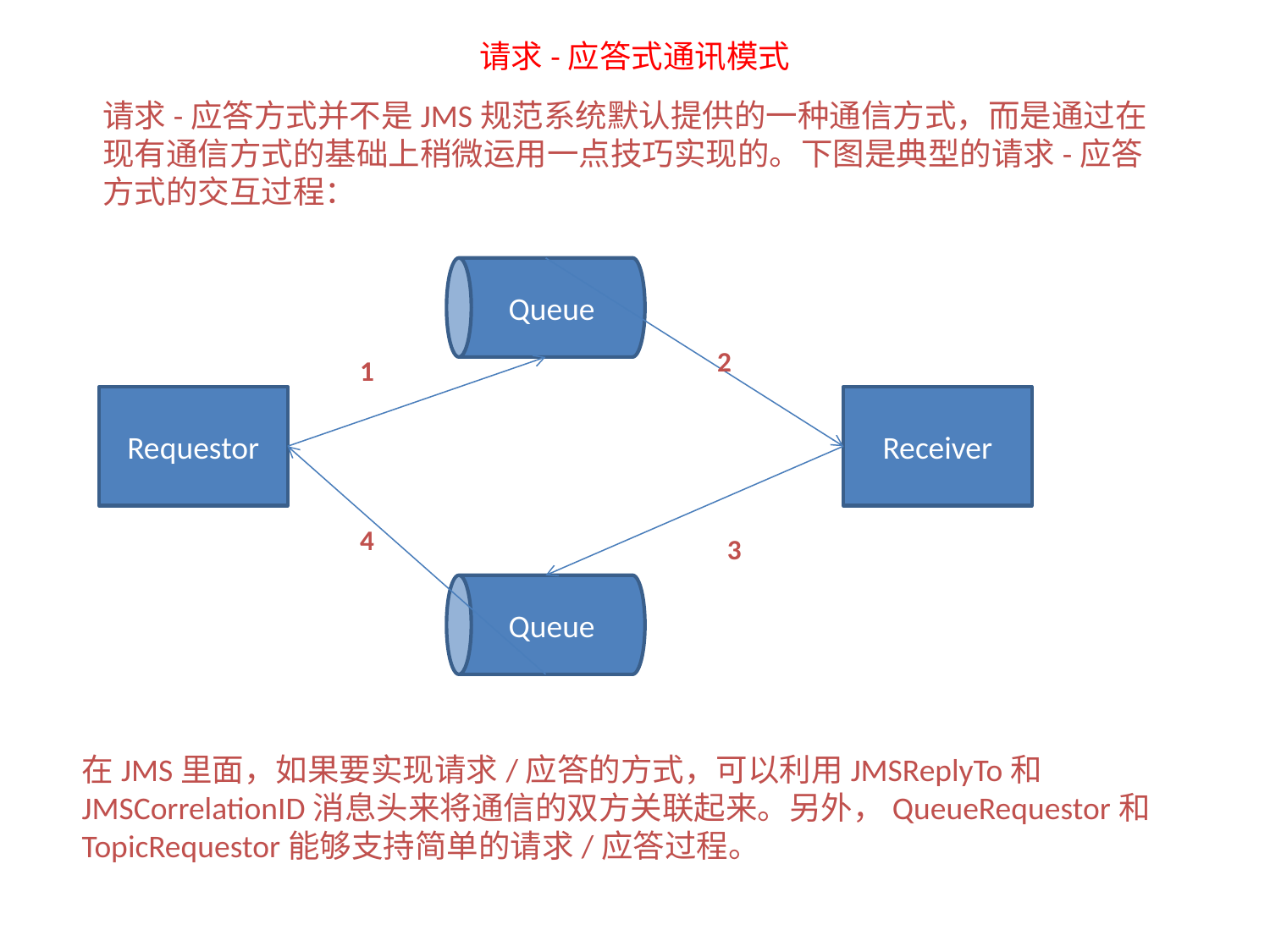

请求-应答式通讯模式
请求-应答方式并不是JMS规范系统默认提供的一种通信方式，而是通过在现有通信方式的基础上稍微运用一点技巧实现的。下图是典型的请求-应答方式的交互过程：
Queue
2
1
Requestor
Receiver
4
Queue
3
在JMS里面，如果要实现请求/应答的方式，可以利用JMSReplyTo和JMSCorrelationID消息头来将通信的双方关联起来。另外，QueueRequestor和TopicRequestor能够支持简单的请求/应答过程。